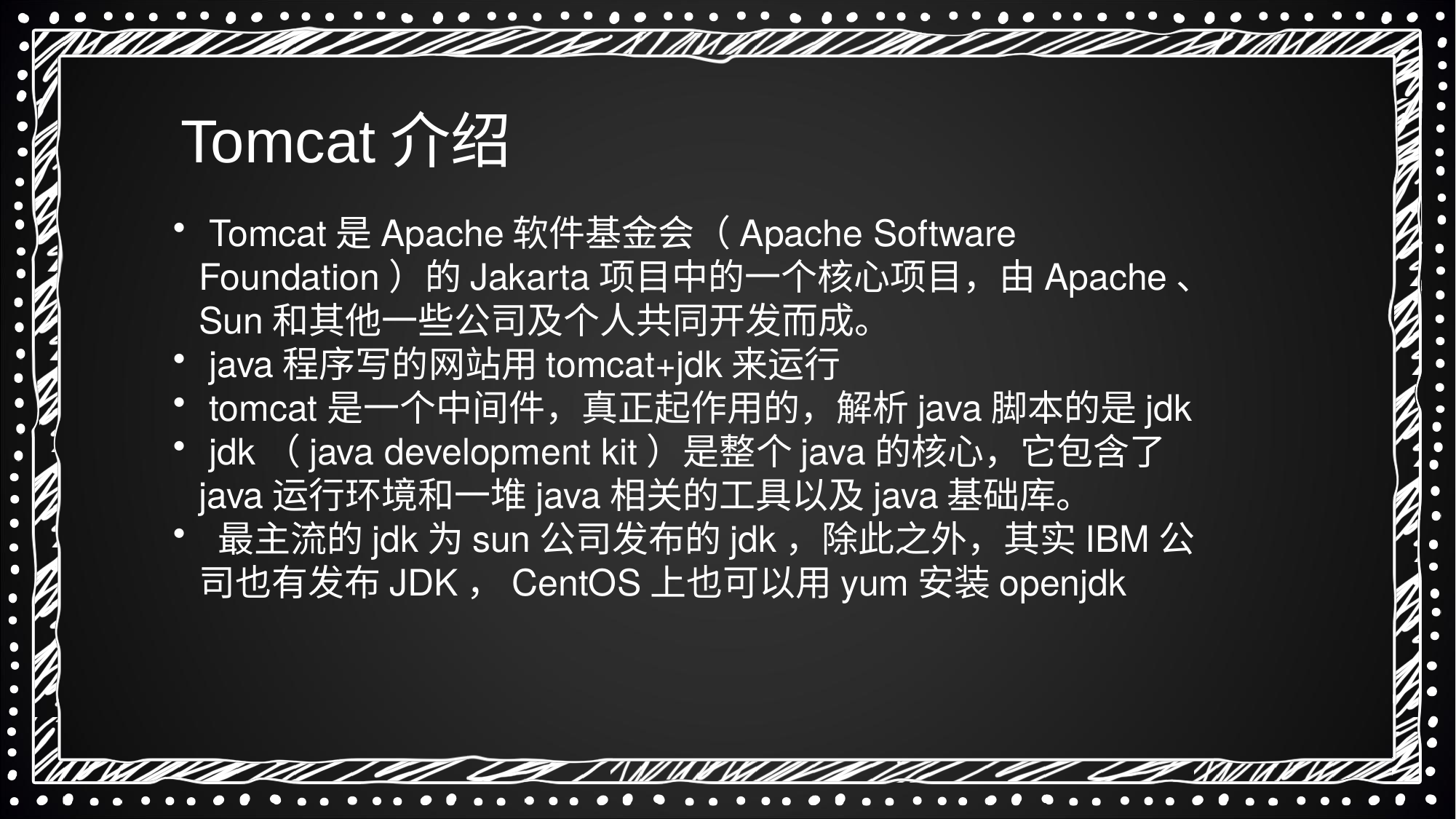

Tomcat介绍
 Tomcat是Apache软件基金会（Apache Software Foundation）的Jakarta项目中的一个核心项目，由Apache、Sun和其他一些公司及个人共同开发而成。
 java程序写的网站用tomcat+jdk来运行
 tomcat是一个中间件，真正起作用的，解析java脚本的是jdk
 jdk（java development kit）是整个java的核心，它包含了java运行环境和一堆java相关的工具以及java基础库。
 最主流的jdk为sun公司发布的jdk，除此之外，其实IBM公司也有发布JDK，CentOS上也可以用yum安装openjdk